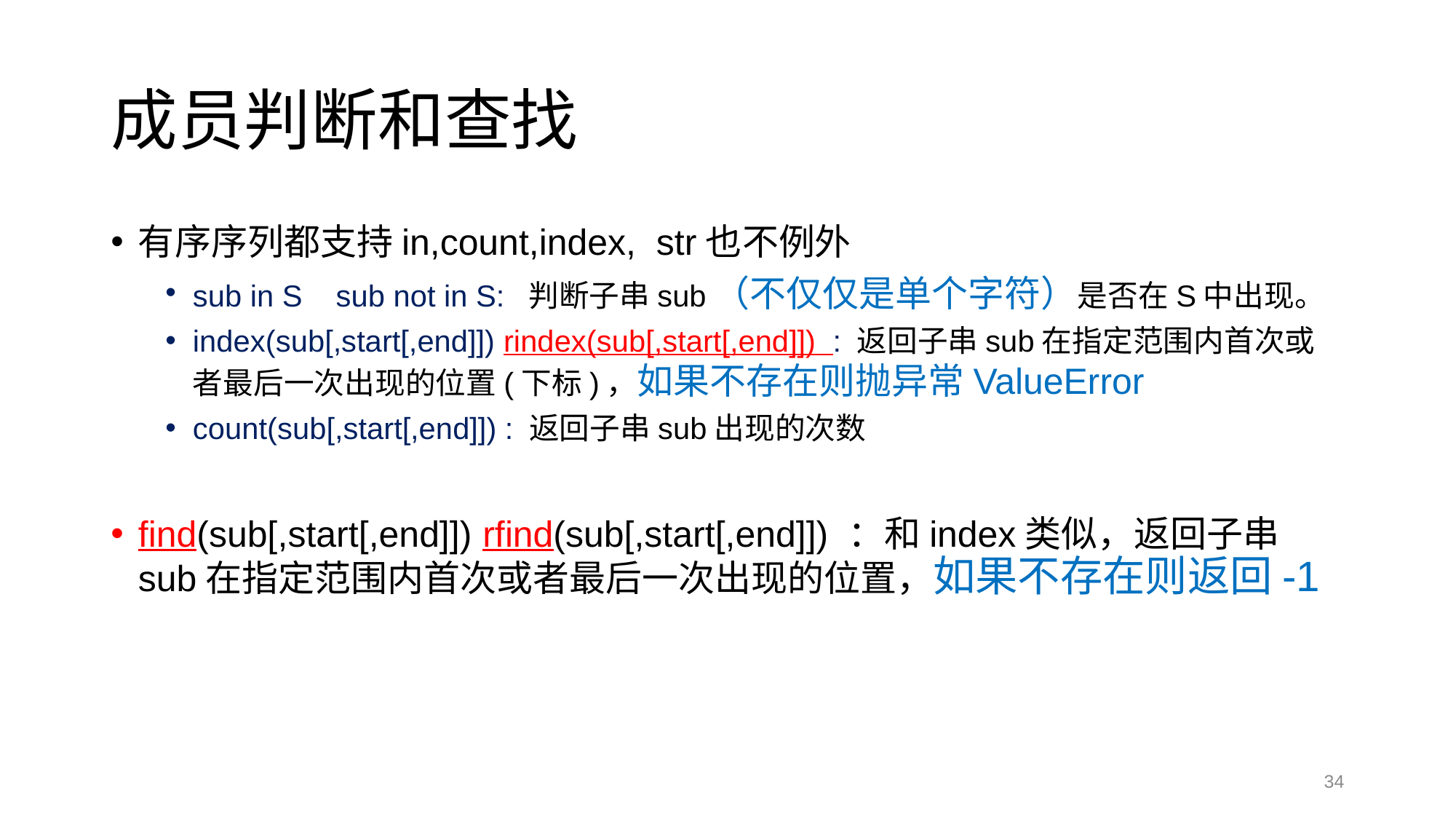

# 成员判断和查找
有序序列都支持in,count,index,  str也不例外
sub in S    sub not in S:  判断子串sub（不仅仅是单个字符）是否在S中出现。
index(sub[,start[,end]]) rindex(sub[,start[,end]])  : 返回子串sub在指定范围内首次或者最后一次出现的位置(下标)，如果不存在则抛异常ValueError
count(sub[,start[,end]]) : 返回子串sub出现的次数

find(sub[,start[,end]]) rfind(sub[,start[,end]]) ：和index类似，返回子串sub在指定范围内首次或者最后一次出现的位置，如果不存在则返回-1
34